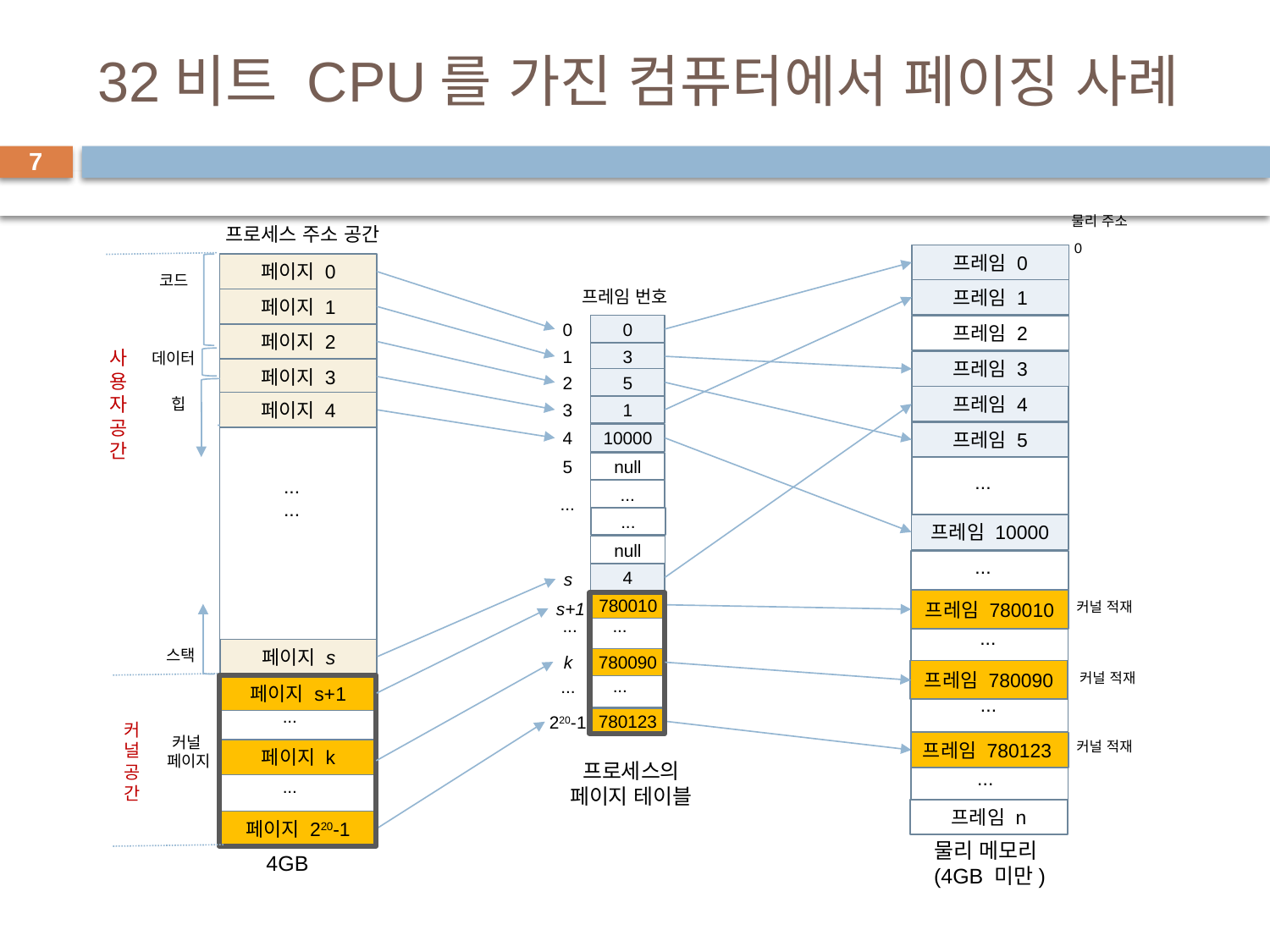

# 32비트 CPU를 가진 컴퓨터에서 페이징 사례
7
물리 주소
프로세스 주소 공간
0
프레임 0

페이지 0

코드
프레임 1
프레임 번호
페이지 1
0
0
프레임 2
페이지 2
사
용
자
공
간
1
3

데이터
프레임 3
페이지 3
2
5

프레임 4
페이지 4
힙
3
1

.
프레임 5
4
10000
5
null
...
...
...
...
...
...
프레임 10000
null

...
4
s
프레임 780010
780010
커널 적재

s+1
...
...

...

페이지 s
k
스택
780090
프레임 780090
커널 적재
...
...

페이지 s+1
...
...
220-1
780123
커
널
공
간
커널
페이지
커널 적재
프레임 780123
페이지 k
프로세스의
페이지 테이블
...
...
프레임 n
페이지 220-1
물리 메모리
(4GB 미만)
4GB